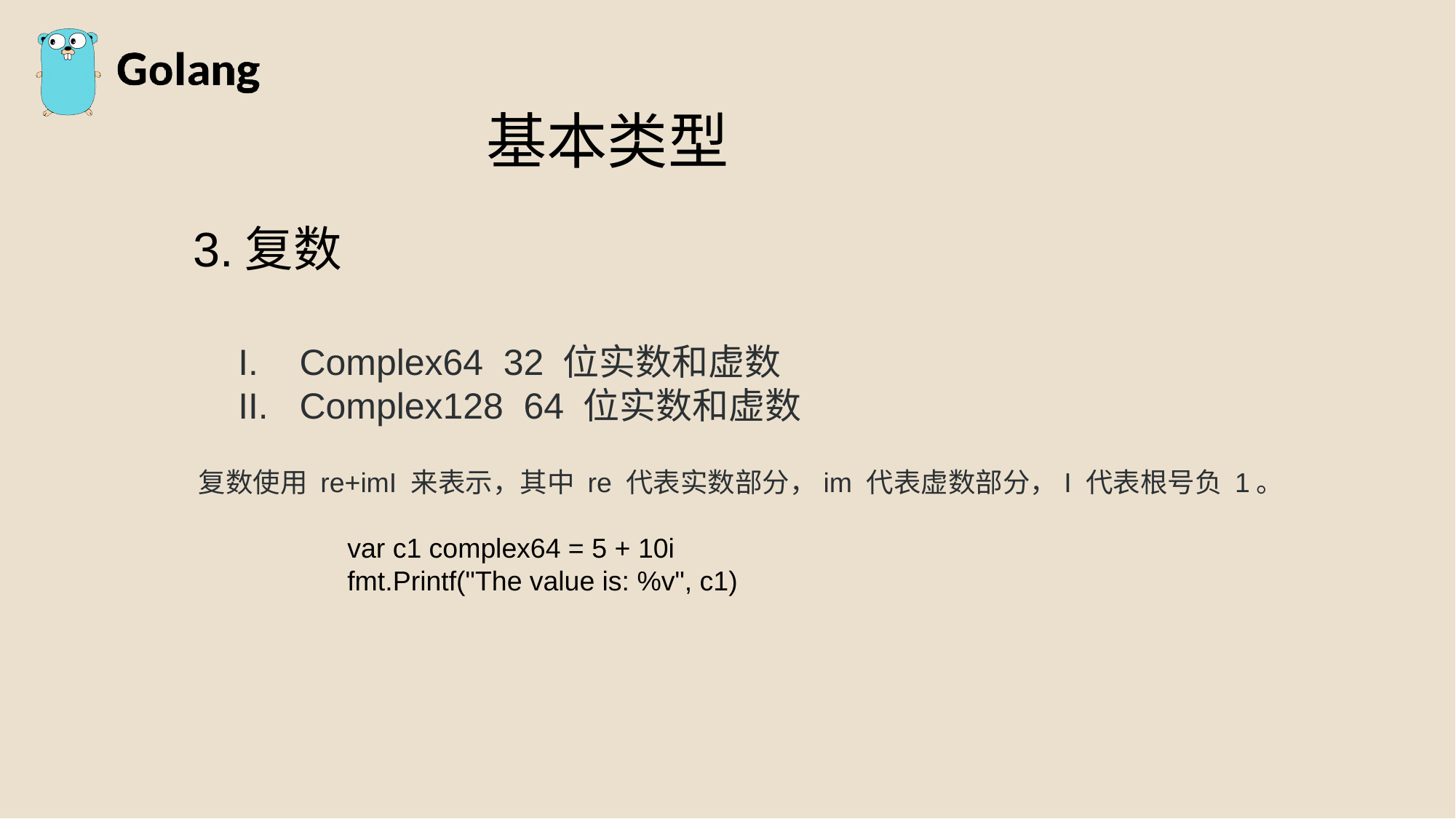

基本类型
3.复数
Complex64  32 位实数和虚数
Complex128  64 位实数和虚数
复数使用 re+imI 来表示，其中 re 代表实数部分，im 代表虚数部分，I 代表根号负 1。

	var c1 complex64 = 5 + 10i
	fmt.Printf("The value is: %v", c1)